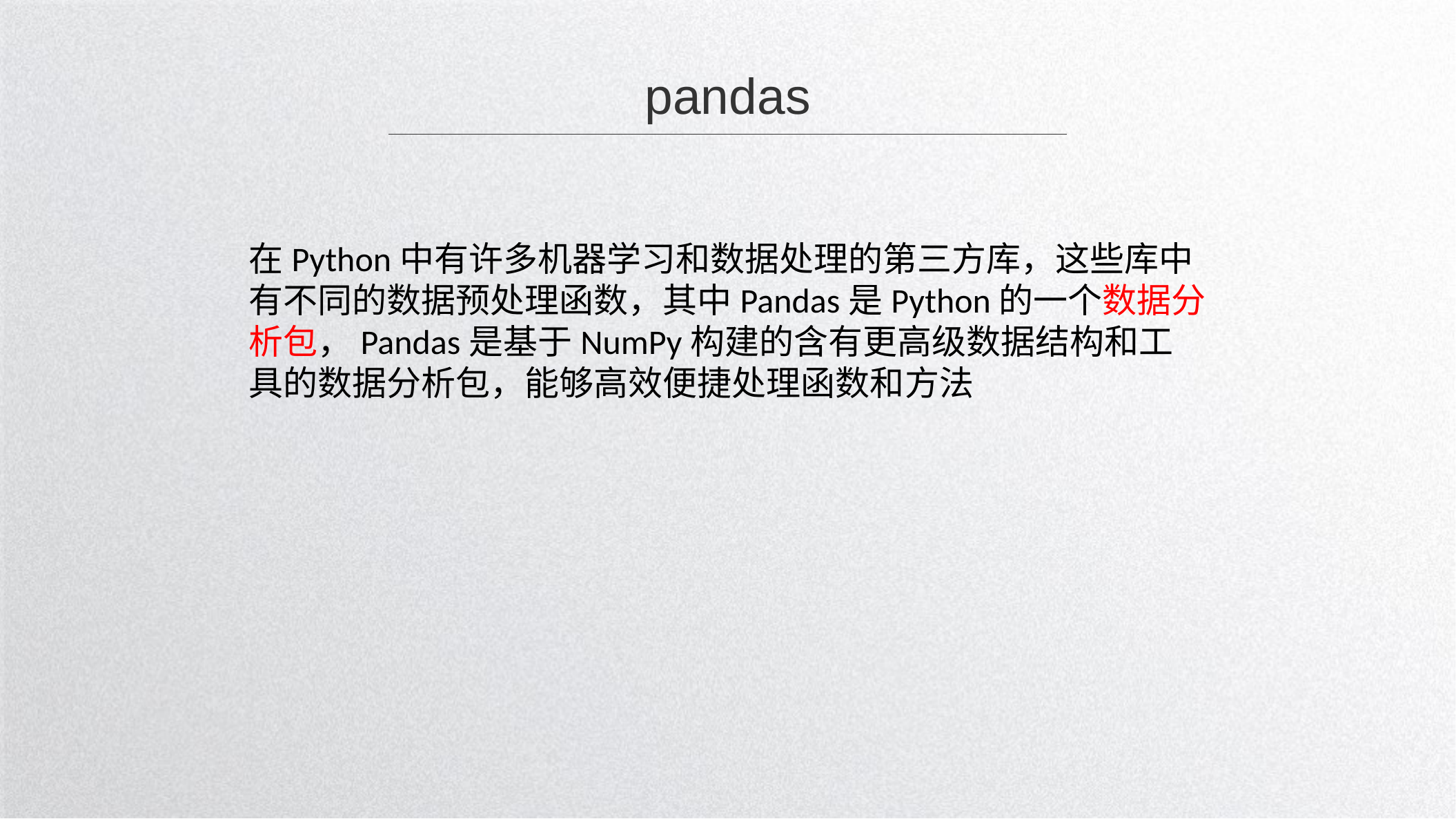

pandas
在Python中有许多机器学习和数据处理的第三方库，这些库中有不同的数据预处理函数，其中Pandas是Python的一个数据分析包，Pandas是基于NumPy构建的含有更高级数据结构和工具的数据分析包，能够高效便捷处理函数和方法